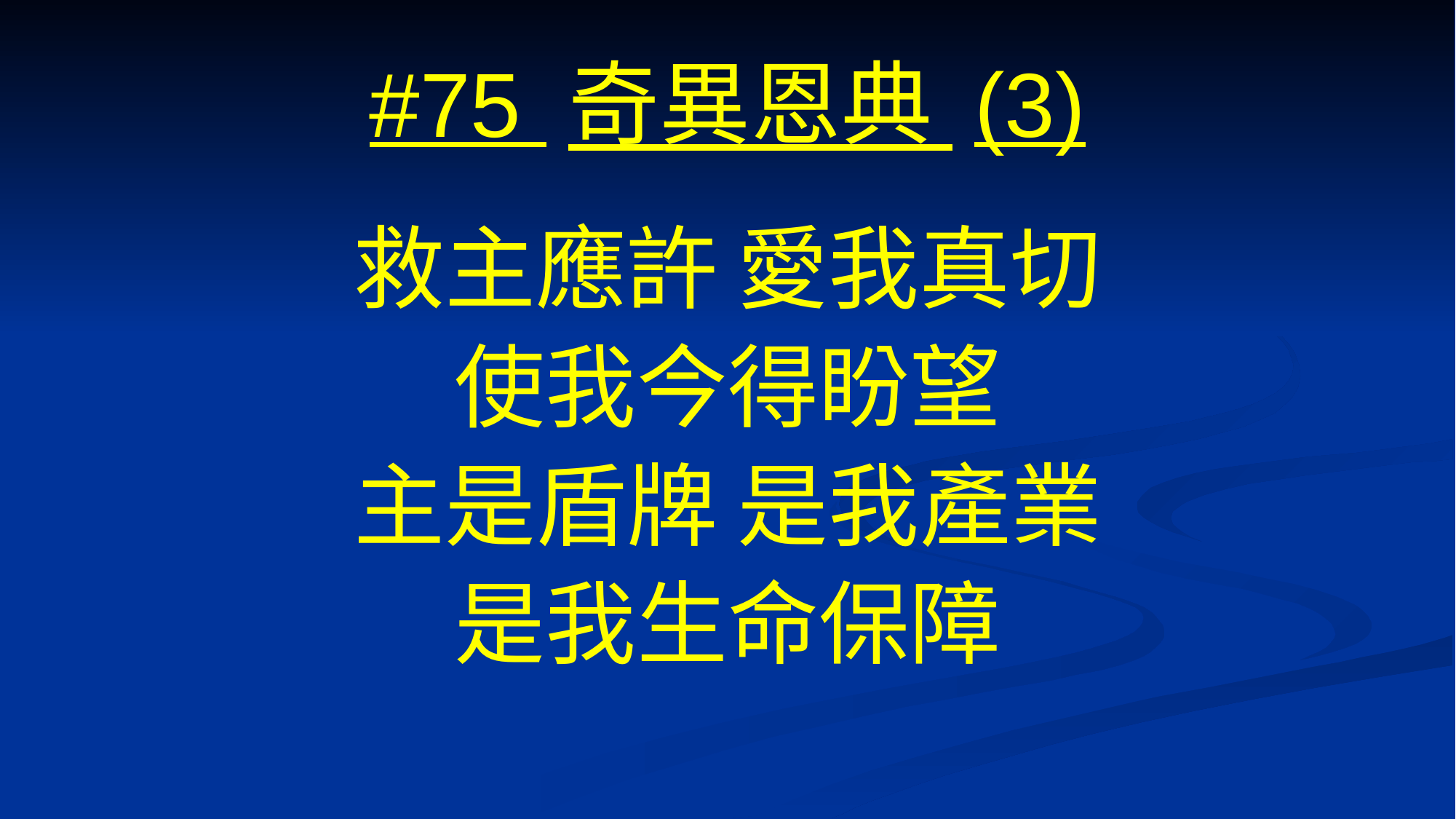

# #75 奇異恩典 (3)
救主應許 愛我真切
使我今得盼望
主是盾牌 是我產業
是我生命保障